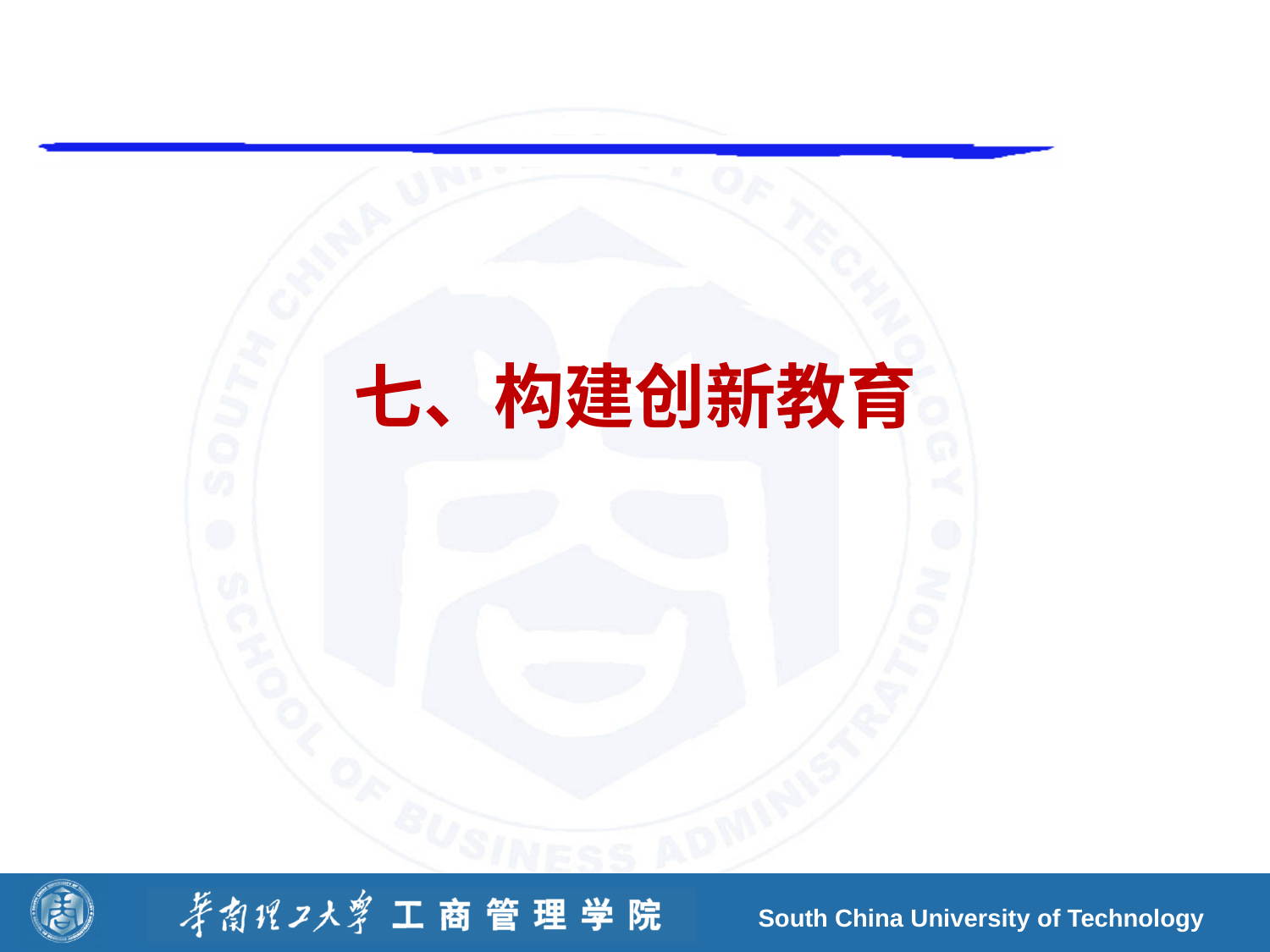

# 七、构建创新教育
South China University of Technology